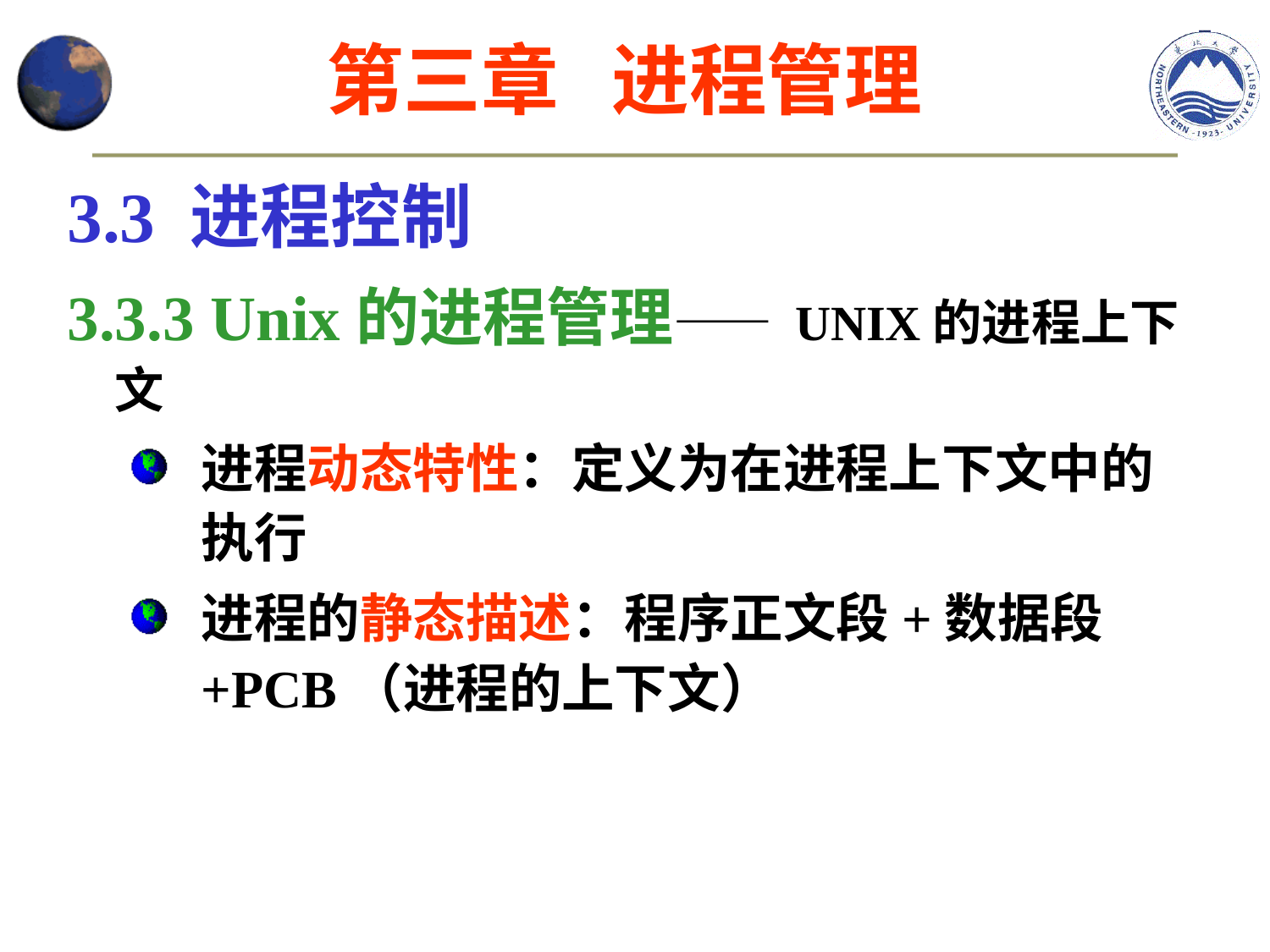

第三章   进程管理
3.3 进程控制
3.3.3 Unix的进程管理—— UNIX的进程上下文
进程动态特性：定义为在进程上下文中的执行
进程的静态描述：程序正文段+数据段+PCB（进程的上下文）